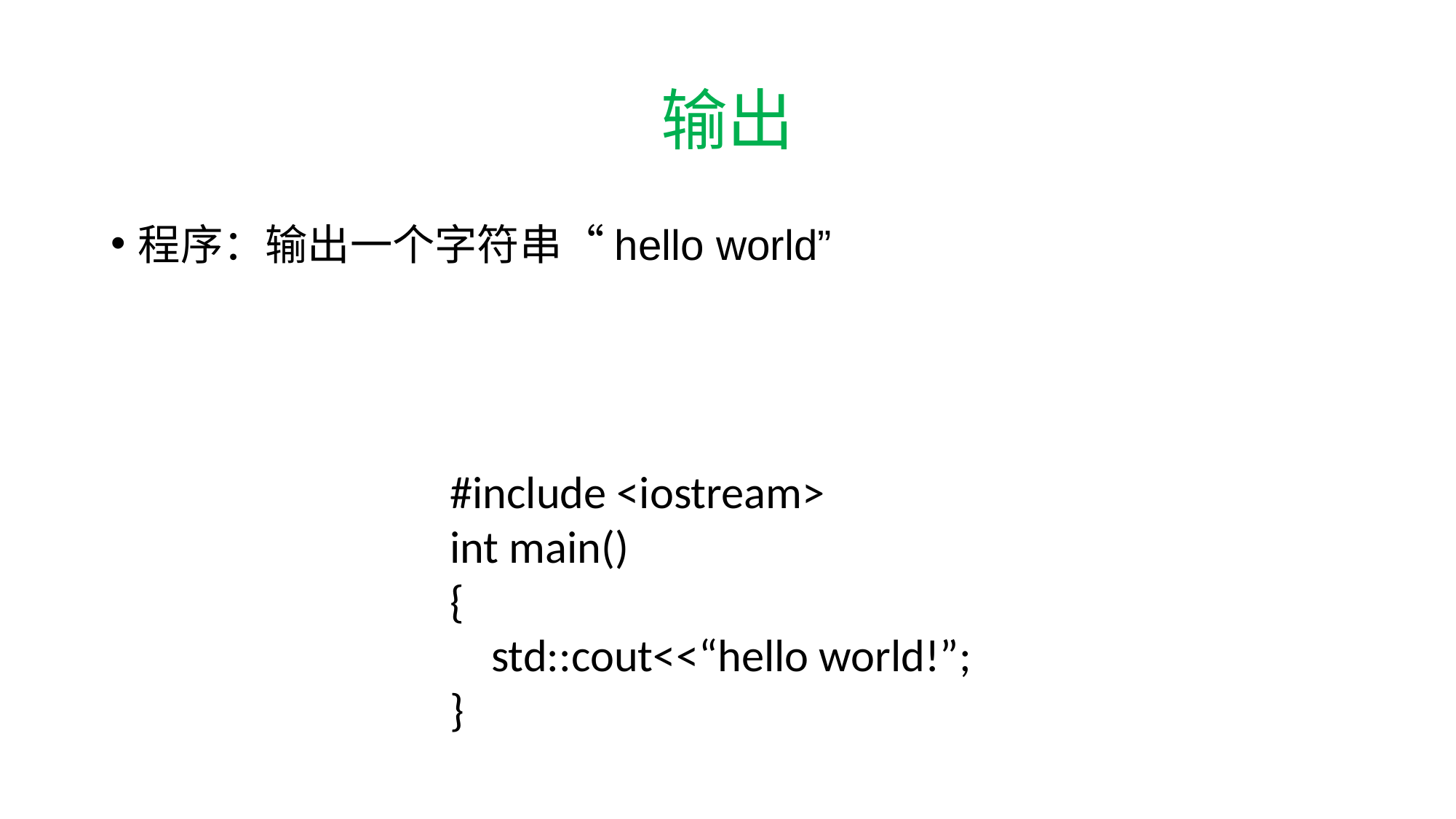

# 输出
程序：输出一个字符串“hello world”
#include <iostream>
int main()
{
    std::cout<<“hello world!”;
}